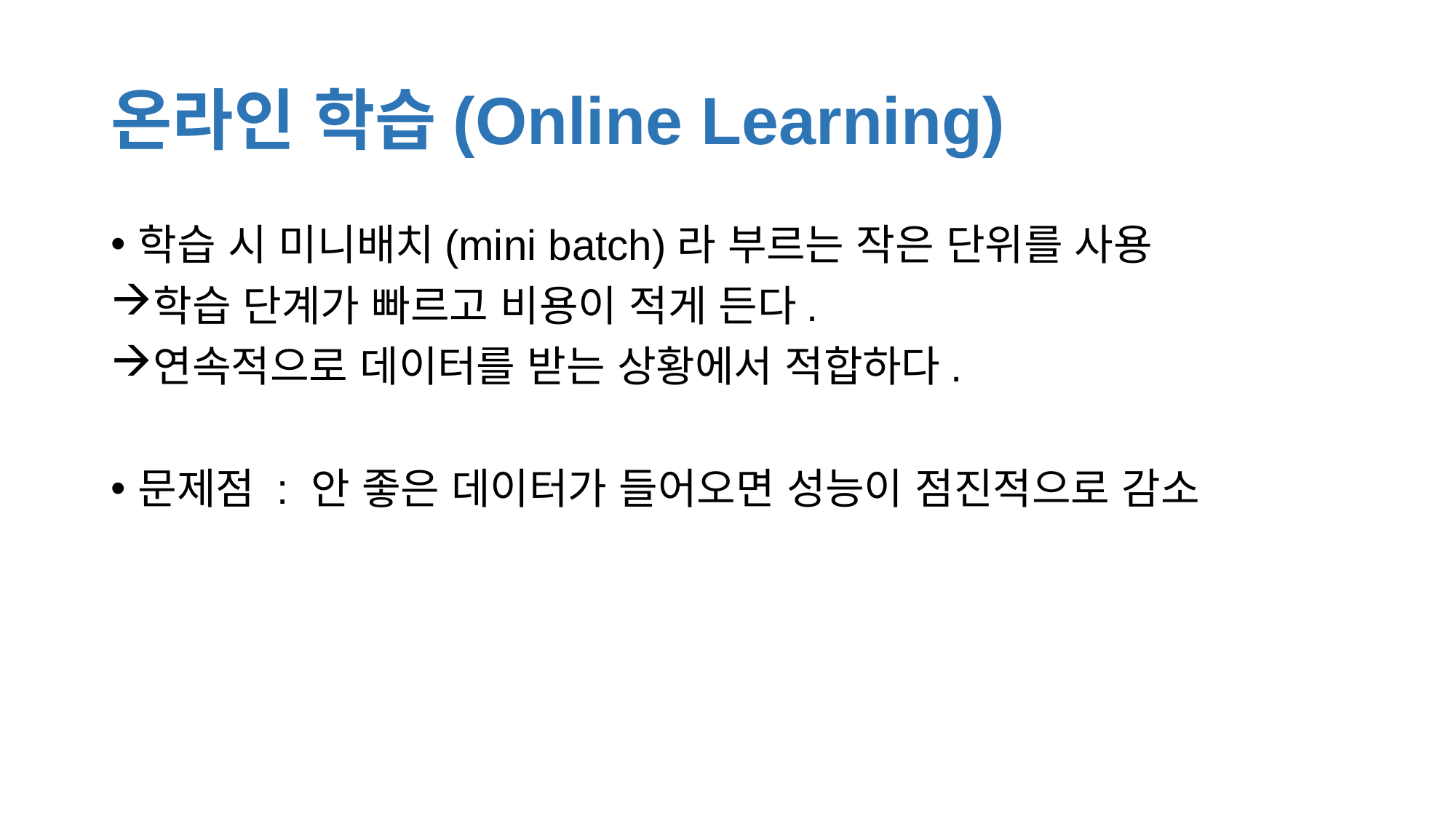

# 온라인 학습(Online Learning)
학습 시 미니배치(mini batch)라 부르는 작은 단위를 사용
학습 단계가 빠르고 비용이 적게 든다.
연속적으로 데이터를 받는 상황에서 적합하다.

문제점 : 안 좋은 데이터가 들어오면 성능이 점진적으로 감소